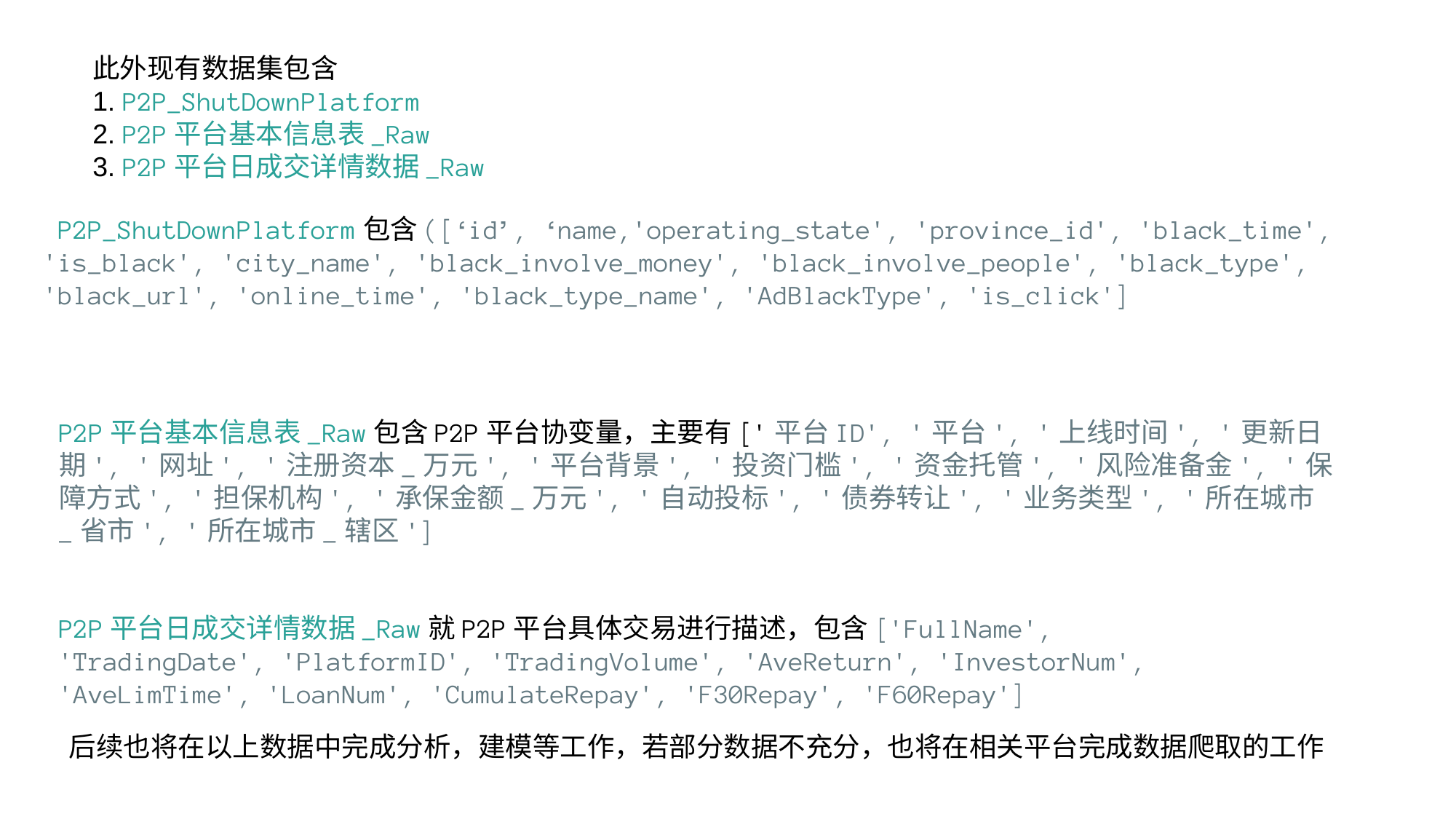

此外现有数据集包含
1. P2P_ShutDownPlatform
2. P2P平台基本信息表_Raw
3. P2P平台日成交详情数据_Raw

 P2P_ShutDownPlatform包含([‘id’, ‘name,'operating_state', 'province_id', 'black_time', 'is_black', 'city_name', 'black_involve_money', 'black_involve_people', 'black_type', 'black_url', 'online_time', 'black_type_name', 'AdBlackType', 'is_click']
P2P平台基本信息表_Raw包含P2P平台协变量，主要有['平台ID', '平台', '上线时间', '更新日期', '网址', '注册资本_万元', '平台背景', '投资门槛', '资金托管', '风险准备金', '保障方式', '担保机构', '承保金额_万元', '自动投标', '债券转让', '业务类型', '所在城市_省市', '所在城市_辖区']
P2P平台日成交详情数据_Raw就P2P平台具体交易进行描述，包含['FullName', 'TradingDate', 'PlatformID', 'TradingVolume', 'AveReturn', 'InvestorNum', 'AveLimTime', 'LoanNum', 'CumulateRepay', 'F30Repay', 'F60Repay']
后续也将在以上数据中完成分析，建模等工作，若部分数据不充分，也将在相关平台完成数据爬取的工作